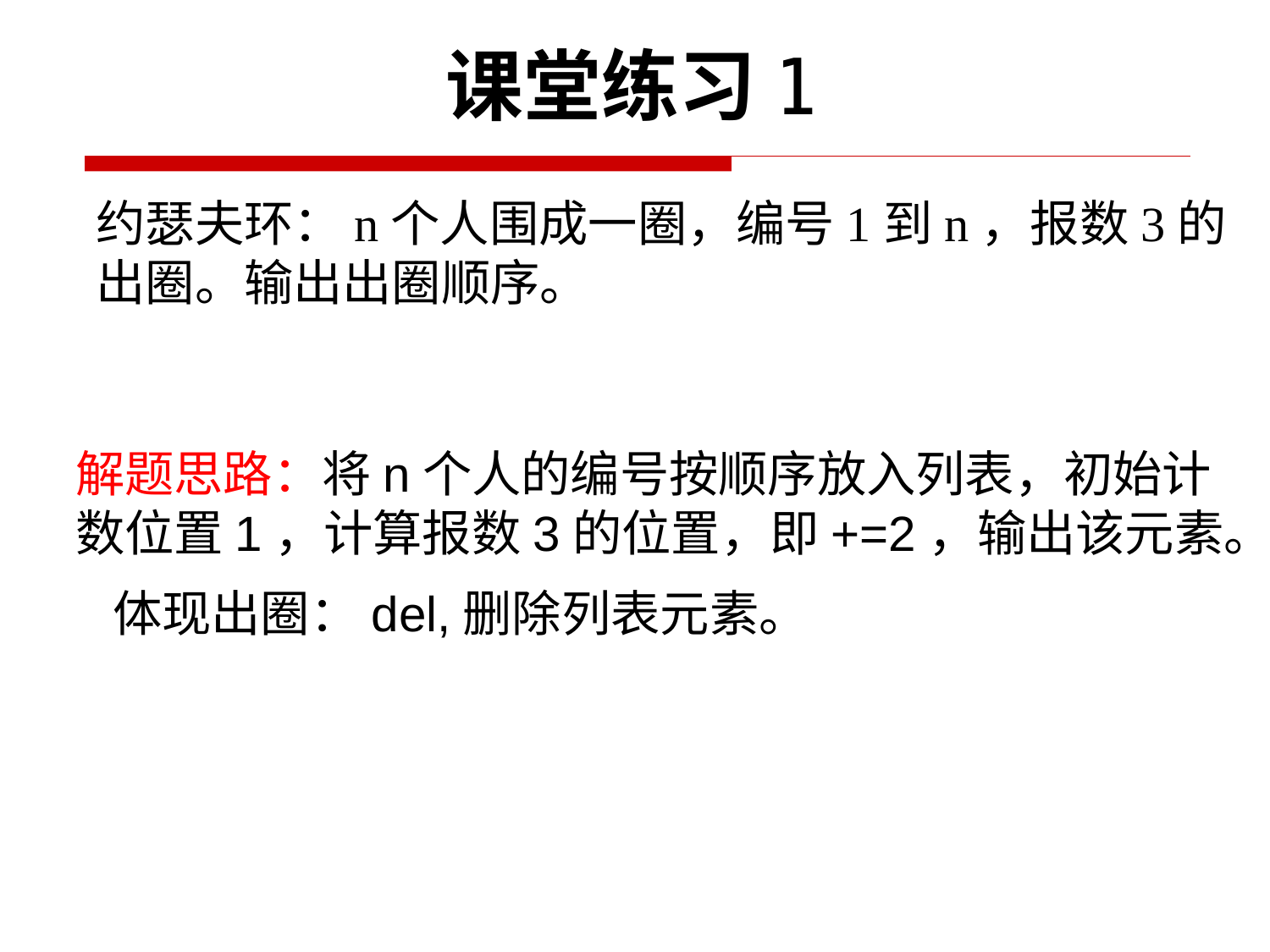

# 课堂练习1
约瑟夫环：n个人围成一圈，编号1到n，报数3的出圈。输出出圈顺序。
解题思路：将n个人的编号按顺序放入列表，初始计
数位置1，计算报数3的位置，即+=2，输出该元素。
体现出圈：del,删除列表元素。
43